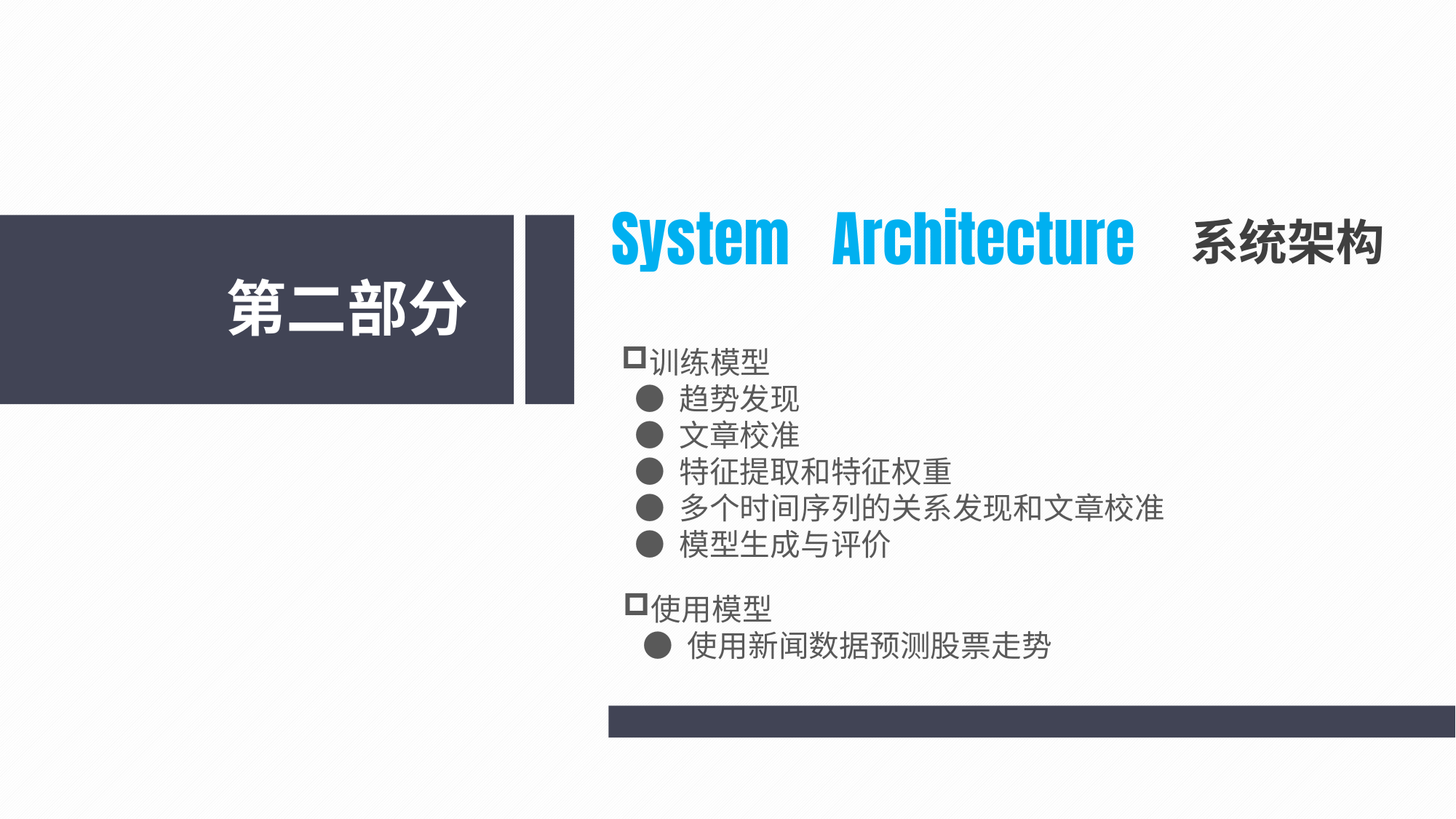

System   Architecture
系统架构

第二部分
训练模型
  ● 趋势发现
  ● 文章校准
  ● 特征提取和特征权重
  ● 多个时间序列的关系发现和文章校准
  ● 模型生成与评价
使用模型
   ● 使用新闻数据预测股票走势